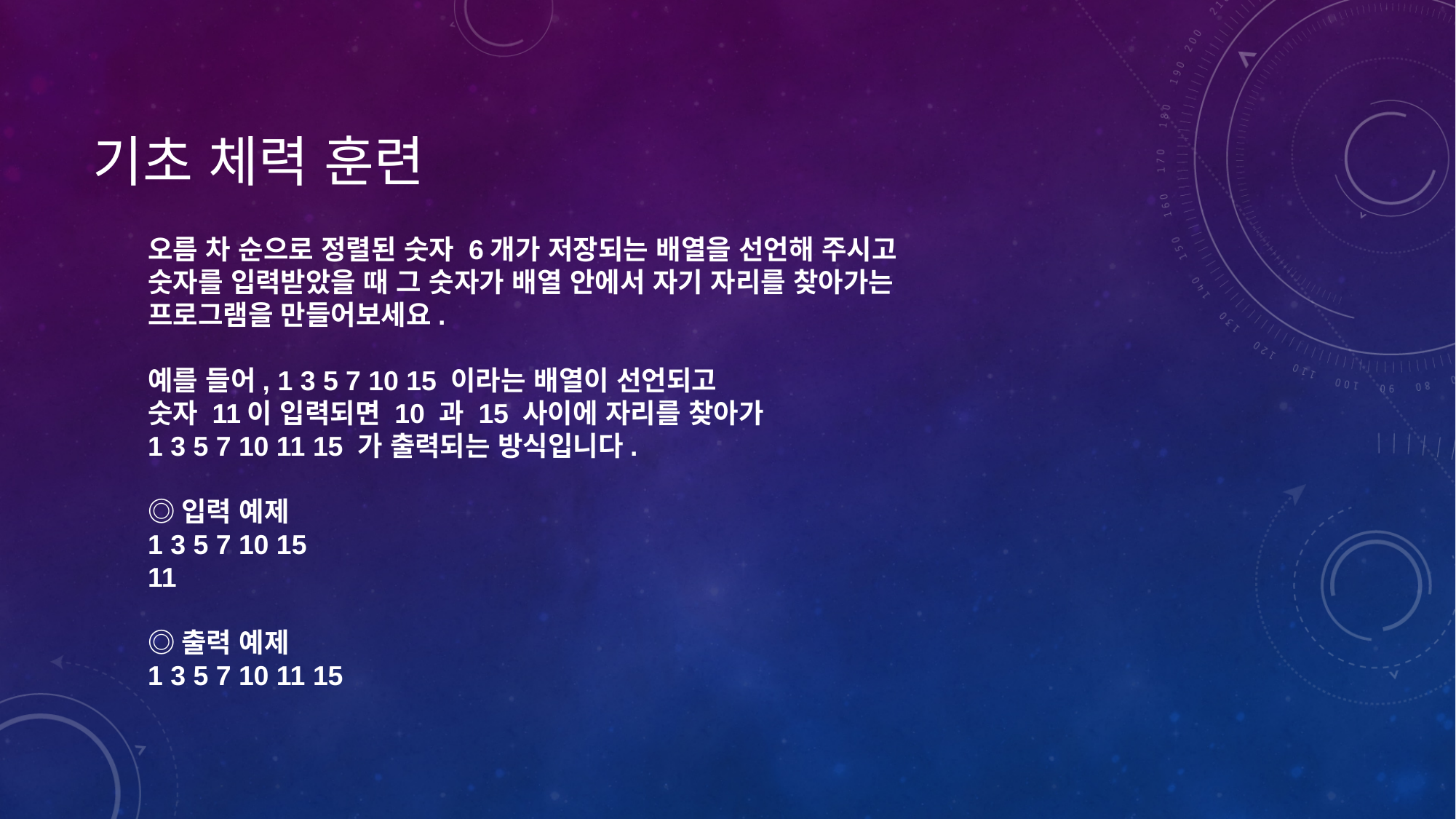

# 기초 체력 훈련
오름 차 순으로 정렬된 숫자 6개가 저장되는 배열을 선언해 주시고
숫자를 입력받았을 때 그 숫자가 배열 안에서 자기 자리를 찾아가는
프로그램을 만들어보세요.

예를 들어, 1 3 5 7 10 15 이라는 배열이 선언되고
숫자 11이 입력되면 10 과 15 사이에 자리를 찾아가
1 3 5 7 10 11 15 가 출력되는 방식입니다.

◎입력 예제
1 3 5 7 10 15
11

◎출력 예제
1 3 5 7 10 11 15